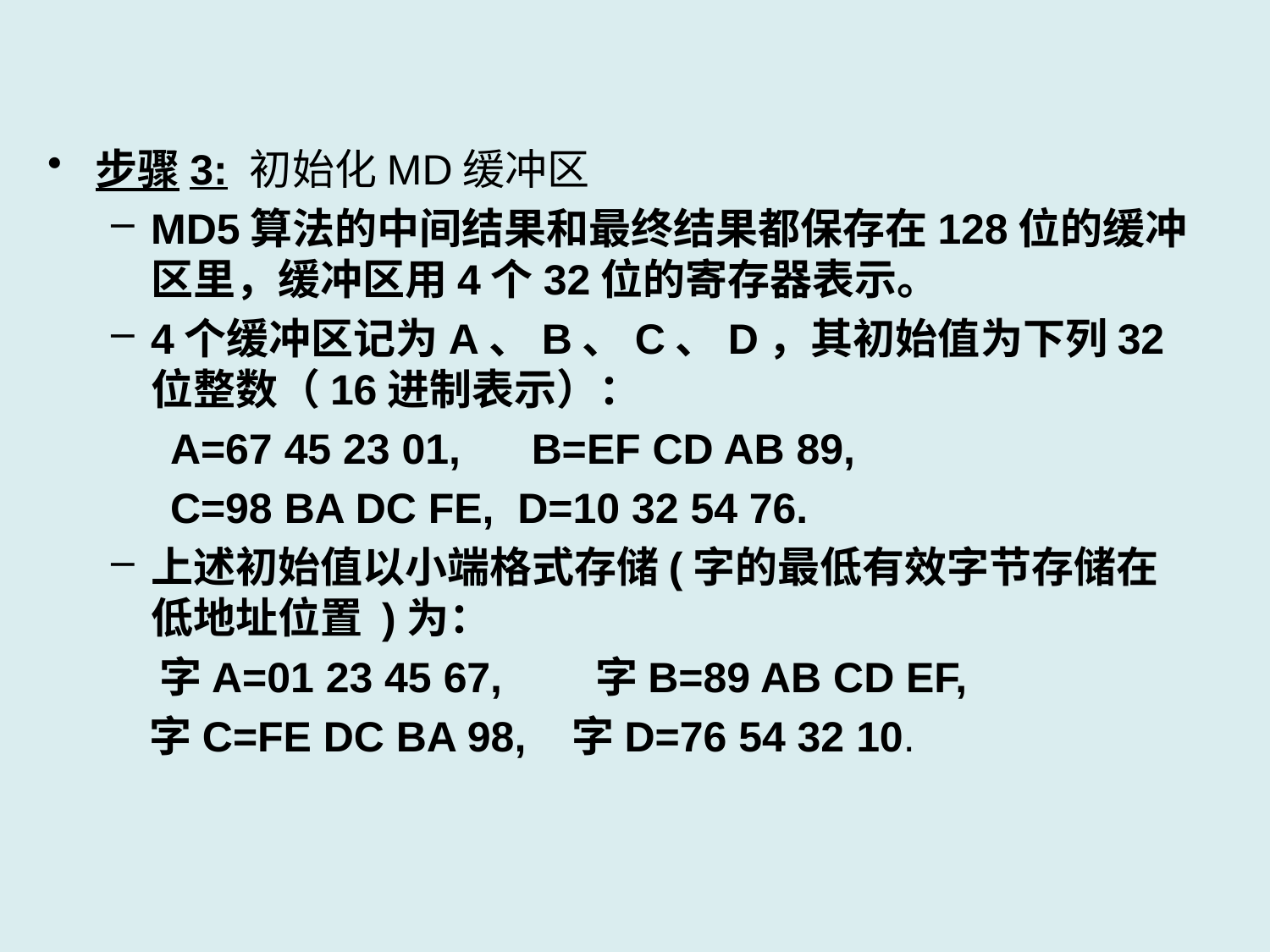

步骤3: 初始化MD缓冲区
MD5算法的中间结果和最终结果都保存在128位的缓冲区里，缓冲区用4个32位的寄存器表示。
4个缓冲区记为A、B、C、D，其初始值为下列32位整数（16进制表示）：
     A=67 45 23 01,      B=EF CD AB 89,
     C=98 BA DC FE,  D=10 32 54 76.
上述初始值以小端格式存储(字的最低有效字节存储在低地址位置 )为：
    字A=01 23 45 67,       字B=89 AB CD EF,
   字C=FE DC BA 98,   字D=76 54 32 10.